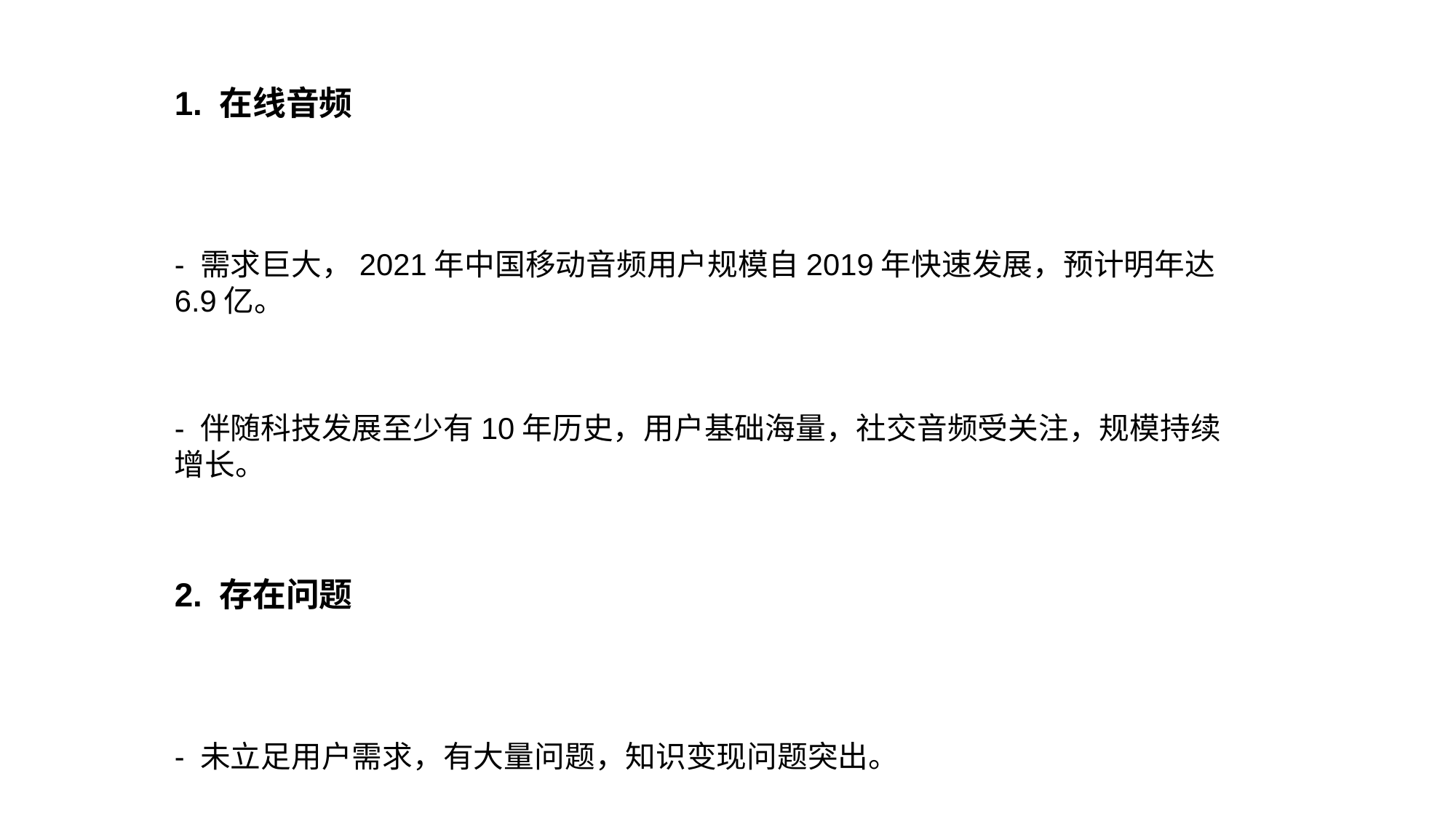

1. 在线音频

- 需求巨大，2021年中国移动音频用户规模自2019年快速发展，预计明年达6.9亿。
- 伴随科技发展至少有10年历史，用户基础海量，社交音频受关注，规模持续增长。
2. 存在问题
- 未立足用户需求，有大量问题，知识变现问题突出。